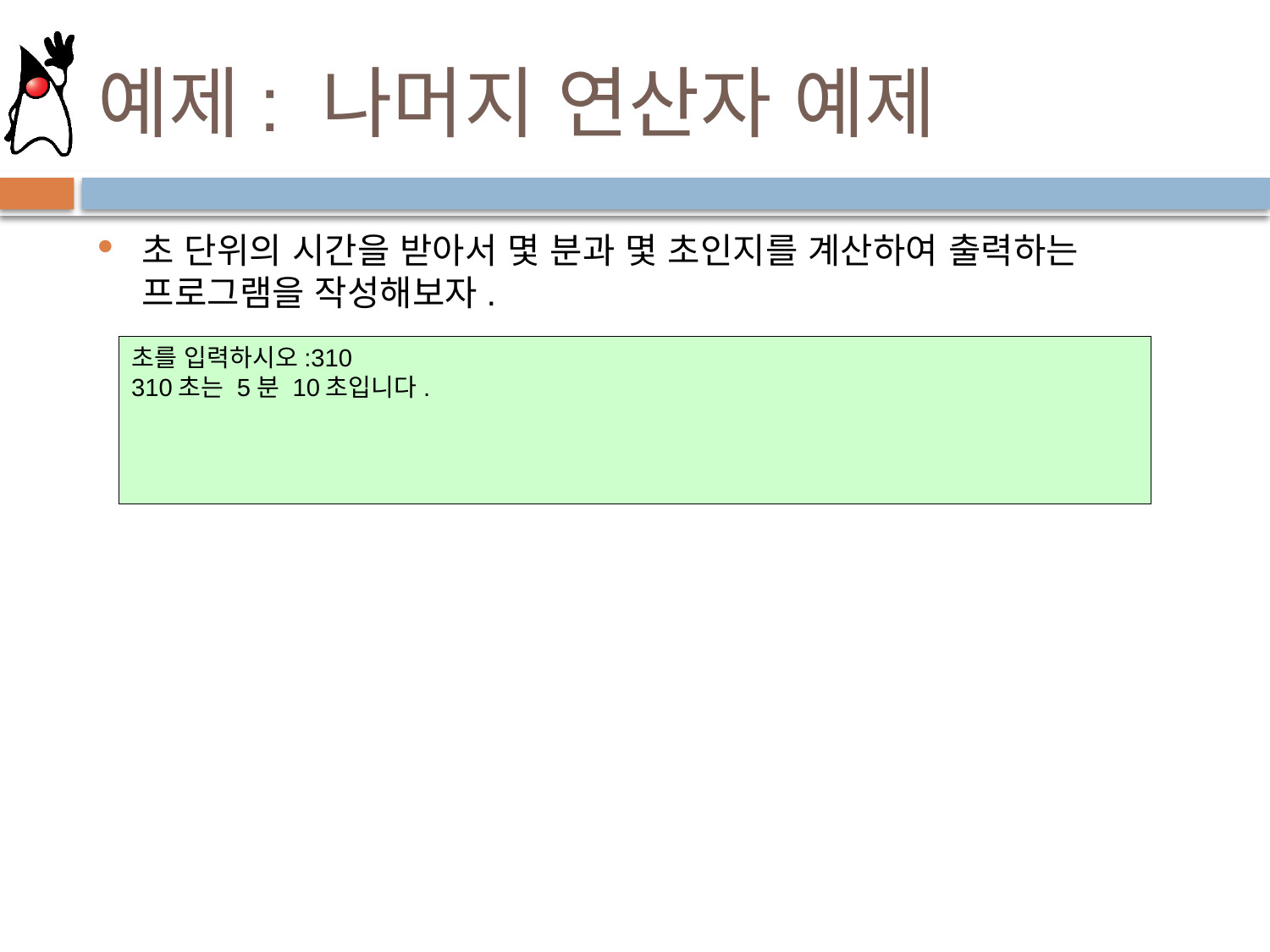

# 예제: 나머지 연산자 예제
초 단위의 시간을 받아서 몇 분과 몇 초인지를 계산하여 출력하는 프로그램을 작성해보자.
초를 입력하시오:310
310초는 5분 10초입니다.